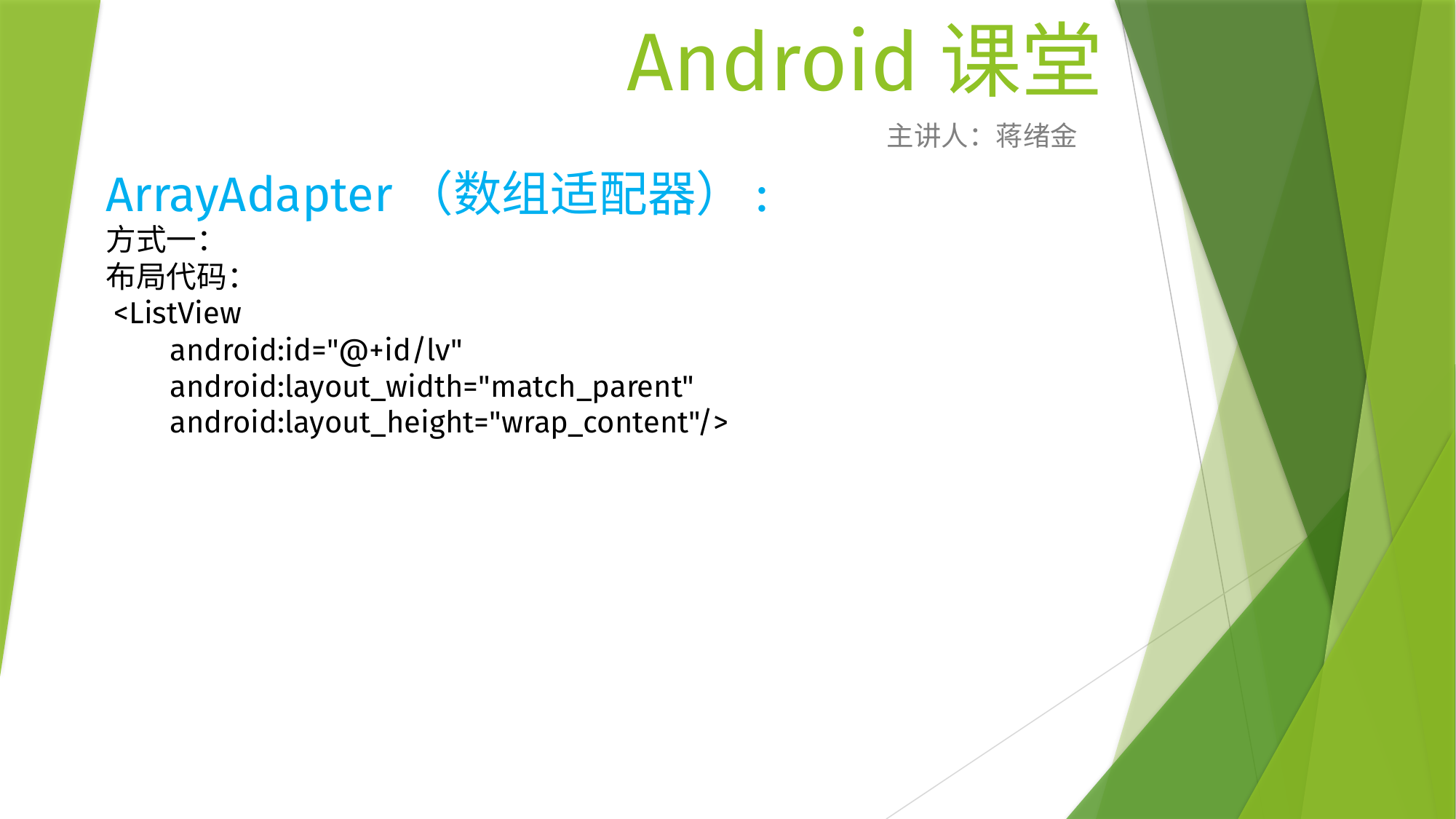

# Android课堂
主讲人：蒋绪金
ArrayAdapter（数组适配器）:
方式一：
布局代码：
 <ListView
        android:id="@+id/lv"
        android:layout_width="match_parent"
        android:layout_height="wrap_content"/>